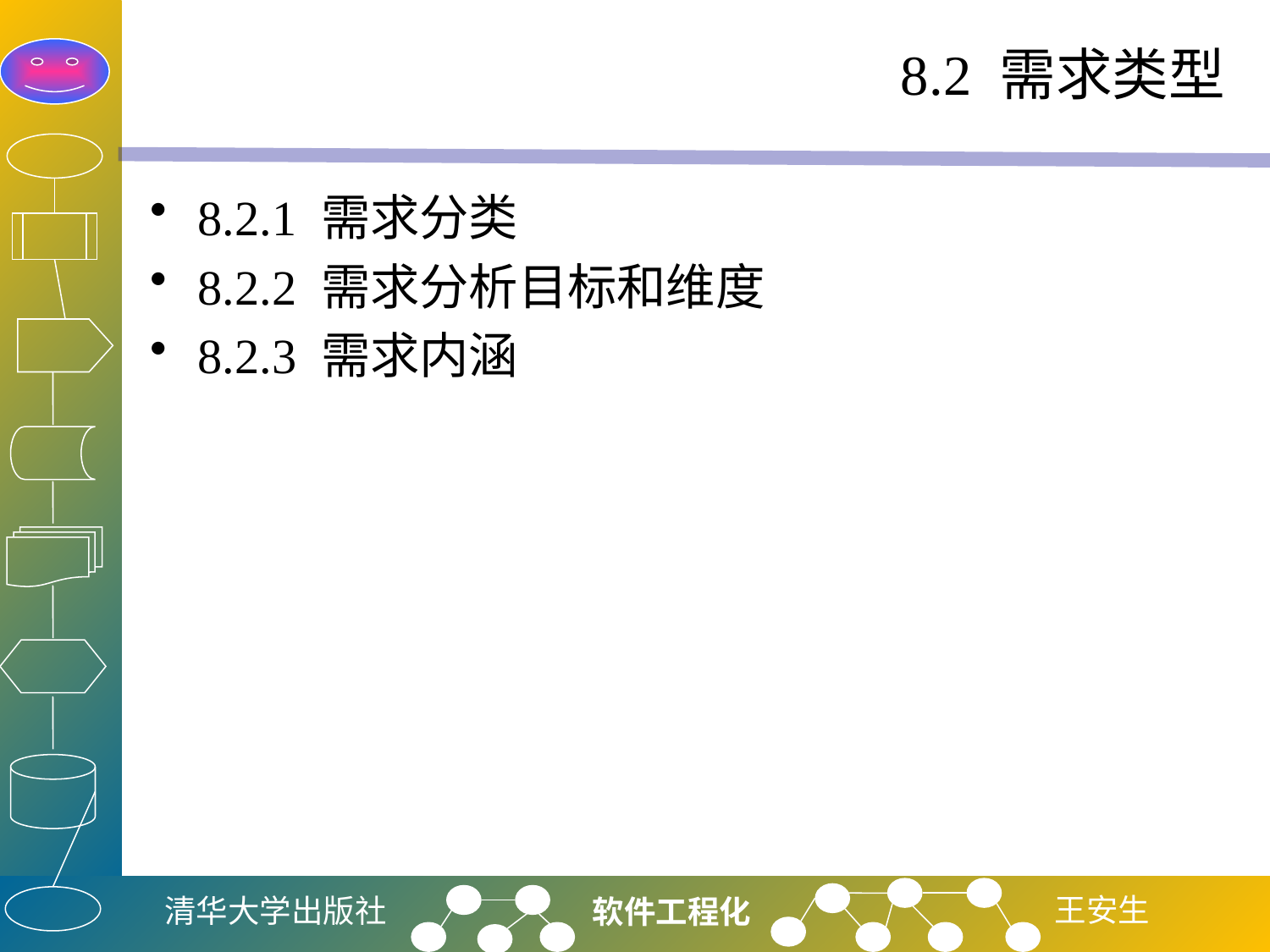

# 8.2 需求类型
8.2.1 需求分类
8.2.2 需求分析目标和维度
8.2.3 需求内涵